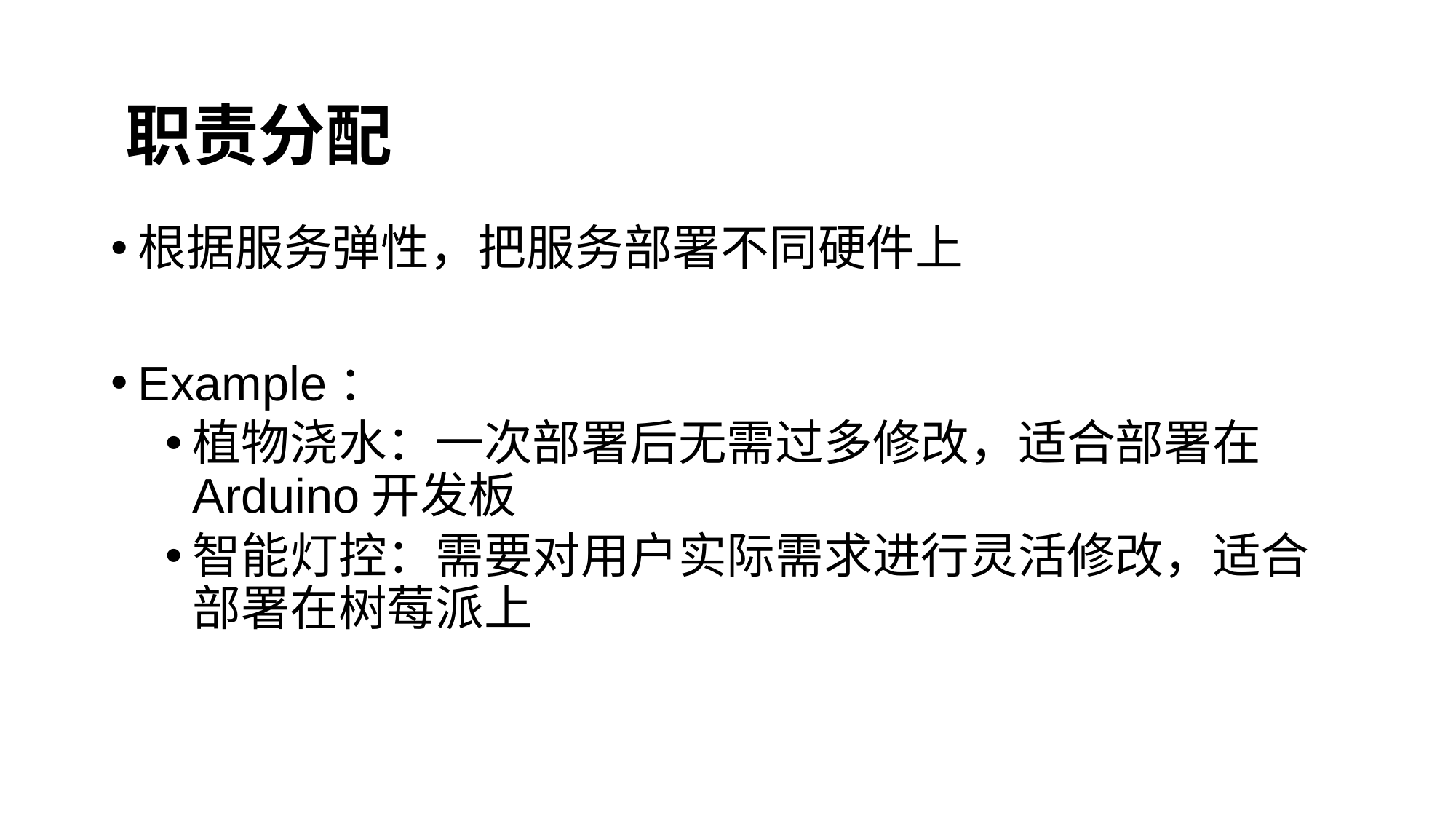

# 职责分配
根据服务弹性，把服务部署不同硬件上

Example：
植物浇水：一次部署后无需过多修改，适合部署在Arduino开发板
智能灯控：需要对用户实际需求进行灵活修改，适合部署在树莓派上